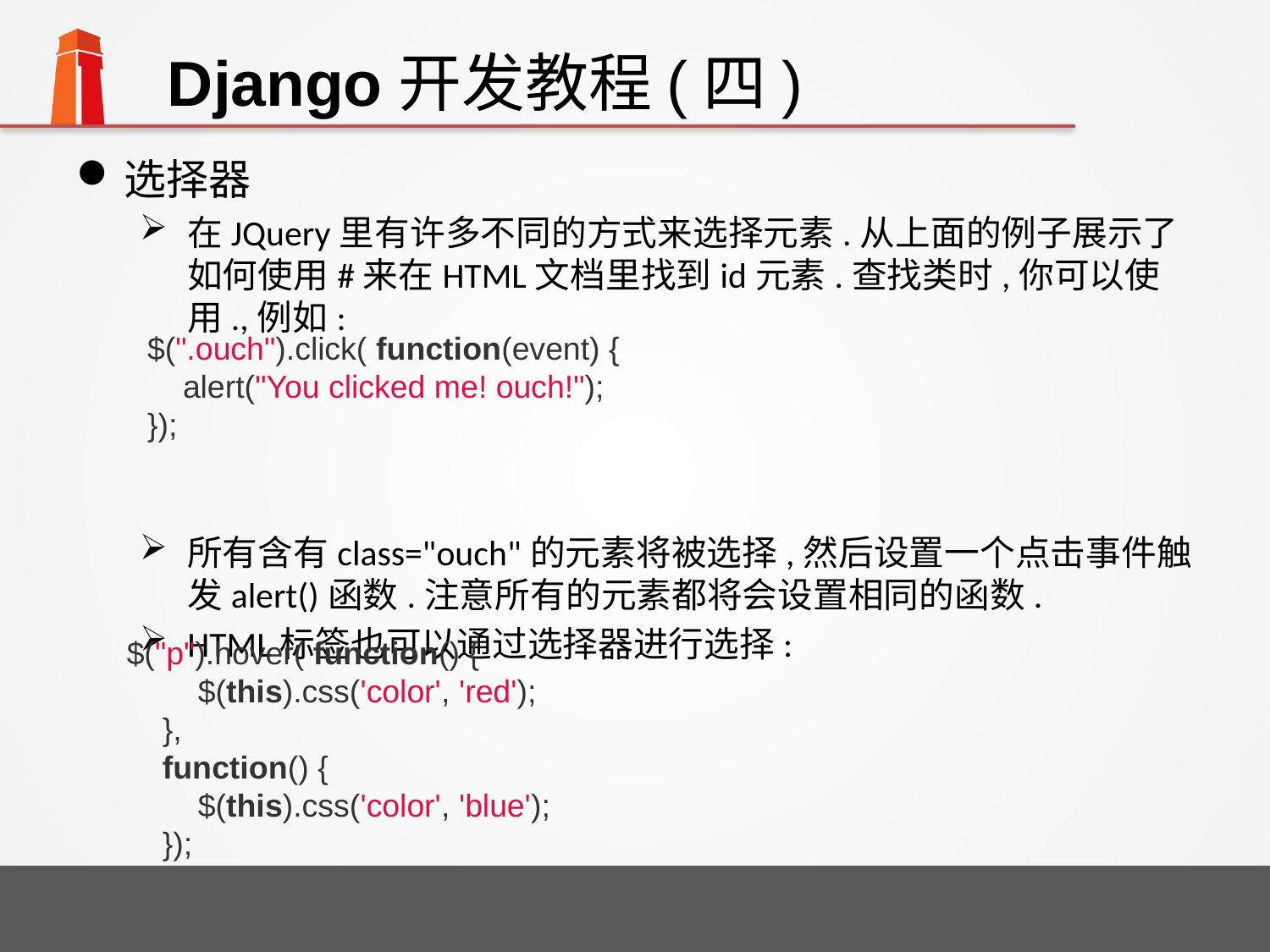

# Django开发教程(四)
选择器
在JQuery里有许多不同的方式来选择元素.从上面的例子展示了如何使用#来在HTML文档里找到id元素.查找类时,你可以使用.,例如:

所有含有class="ouch"的元素将被选择,然后设置一个点击事件触发alert()函数.注意所有的元素都将会设置相同的函数.
HTML标签也可以通过选择器进行选择:

$(".ouch").click( function(event) {
    alert("You clicked me! ouch!");
});
$("p").hover( function() {
        $(this).css('color', 'red');
    },
    function() {
        $(this).css('color', 'blue');
    });